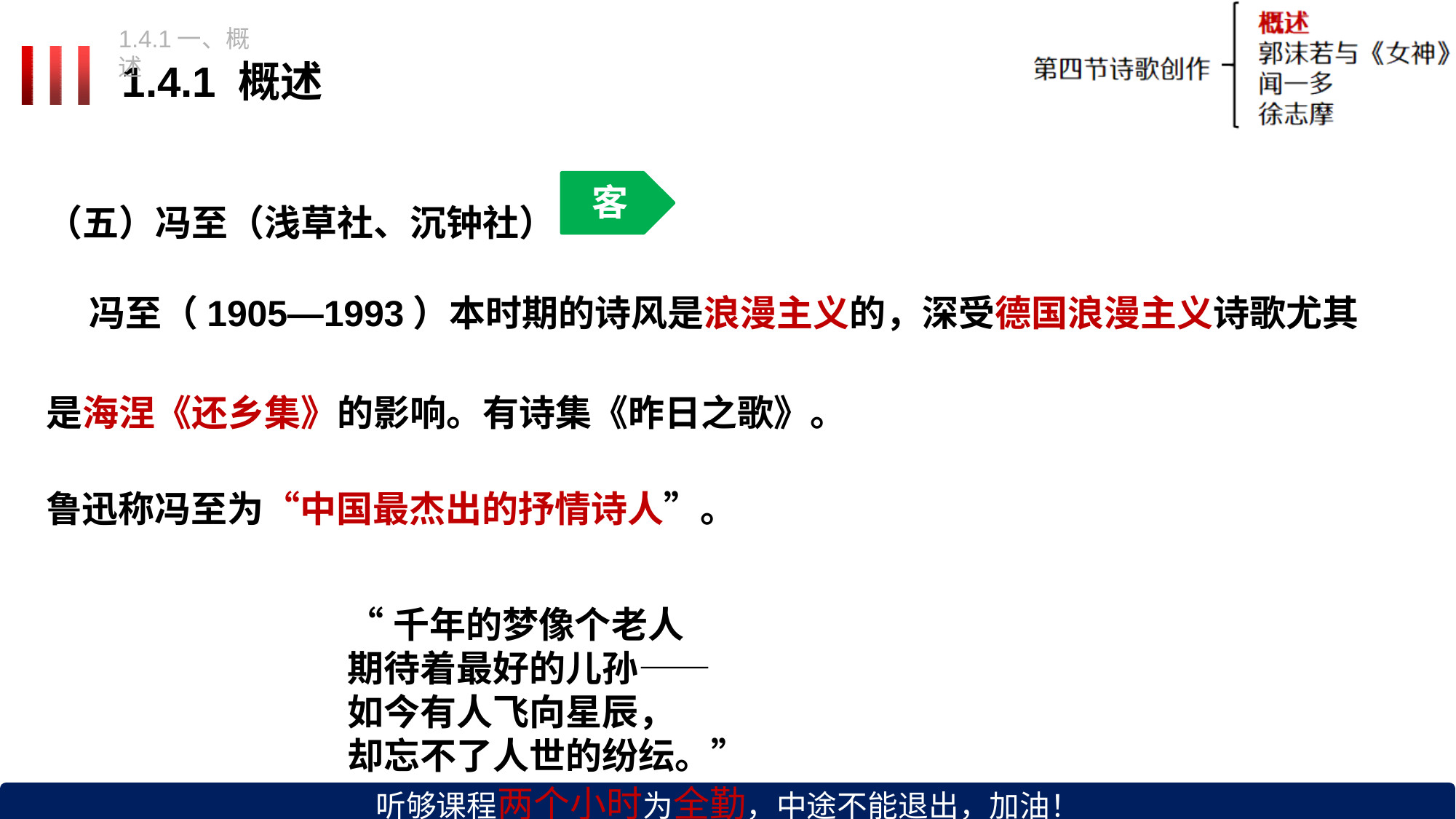

1.4.1一、概述

# 1.4.1 概述

客
（五）冯至（浅草社、沉钟社）
冯至（1905—1993）本时期的诗风是浪漫主义的，深受德国浪漫主义诗歌尤其
是海涅《还乡集》的影响。有诗集《昨日之歌》。 鲁迅称冯至为“中国最杰出的抒情诗人”。
“千年的梦像个老人
期待着最好的儿孙——
如今有人飞向星辰，
却忘不了人世的纷纭。”

听够课程两个小时为全勤，中途不能退出，加油！